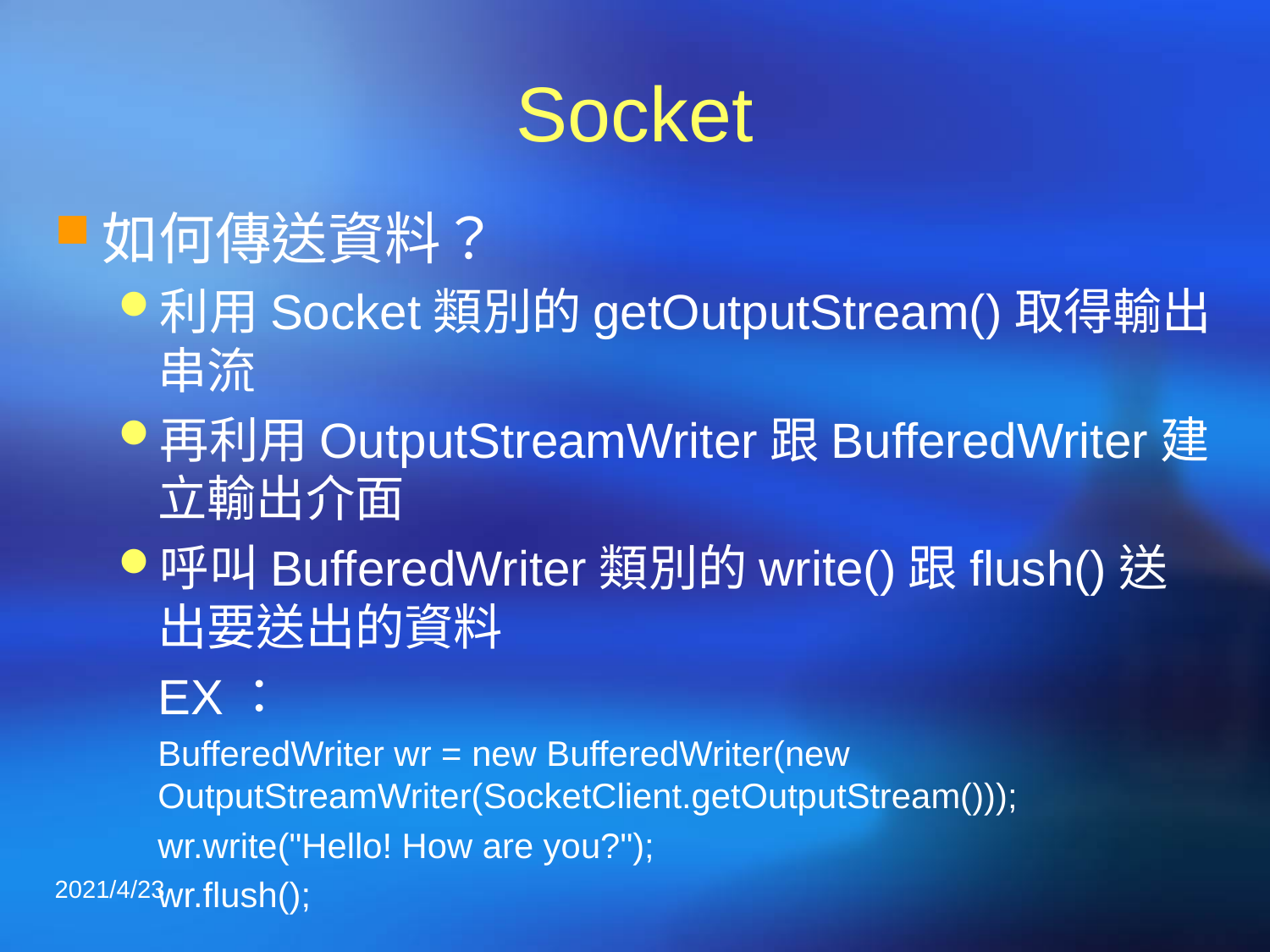

# Socket
如何傳送資料？
利用Socket類別的getOutputStream()取得輸出串流
再利用OutputStreamWriter跟BufferedWriter建立輸出介面
呼叫BufferedWriter類別的write()跟flush()送出要送出的資料
	EX：
	BufferedWriter wr = new BufferedWriter(new 	OutputStreamWriter(SocketClient.getOutputStream()));
	wr.write("Hello! How are you?");
	wr.flush();
2021/4/23